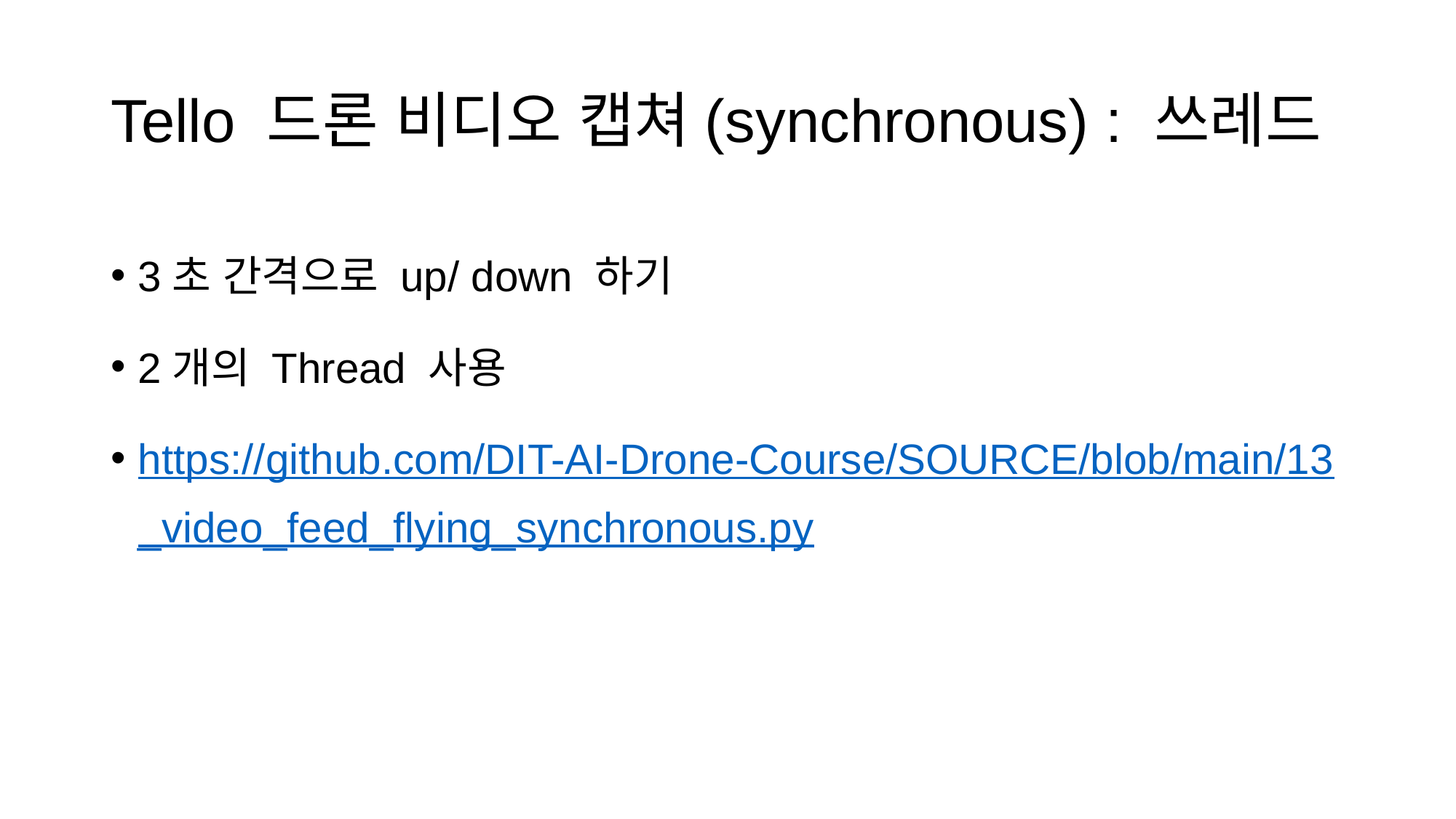

# Tello 드론 비디오 캡쳐(synchronous) : 쓰레드
3초 간격으로 up/ down 하기
2개의 Thread 사용
https://github.com/DIT-AI-Drone-Course/SOURCE/blob/main/13_video_feed_flying_synchronous.py